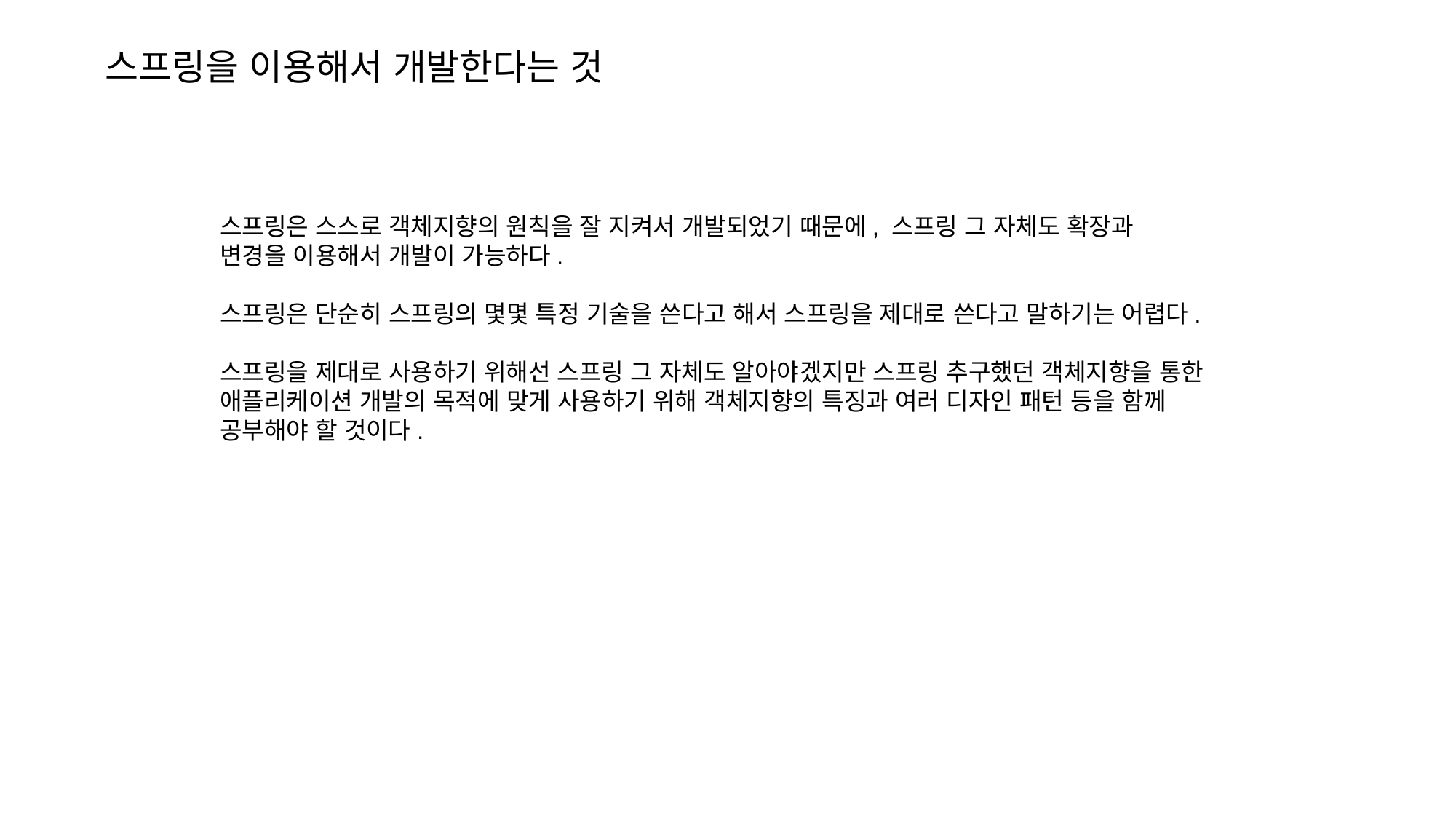

스프링을 이용해서 개발한다는 것
스프링은 스스로 객체지향의 원칙을 잘 지켜서 개발되었기 때문에, 스프링 그 자체도 확장과
변경을 이용해서 개발이 가능하다.

스프링은 단순히 스프링의 몇몇 특정 기술을 쓴다고 해서 스프링을 제대로 쓴다고 말하기는 어렵다.

스프링을 제대로 사용하기 위해선 스프링 그 자체도 알아야겠지만 스프링 추구했던 객체지향을 통한 애플리케이션 개발의 목적에 맞게 사용하기 위해 객체지향의 특징과 여러 디자인 패턴 등을 함께 공부해야 할 것이다.